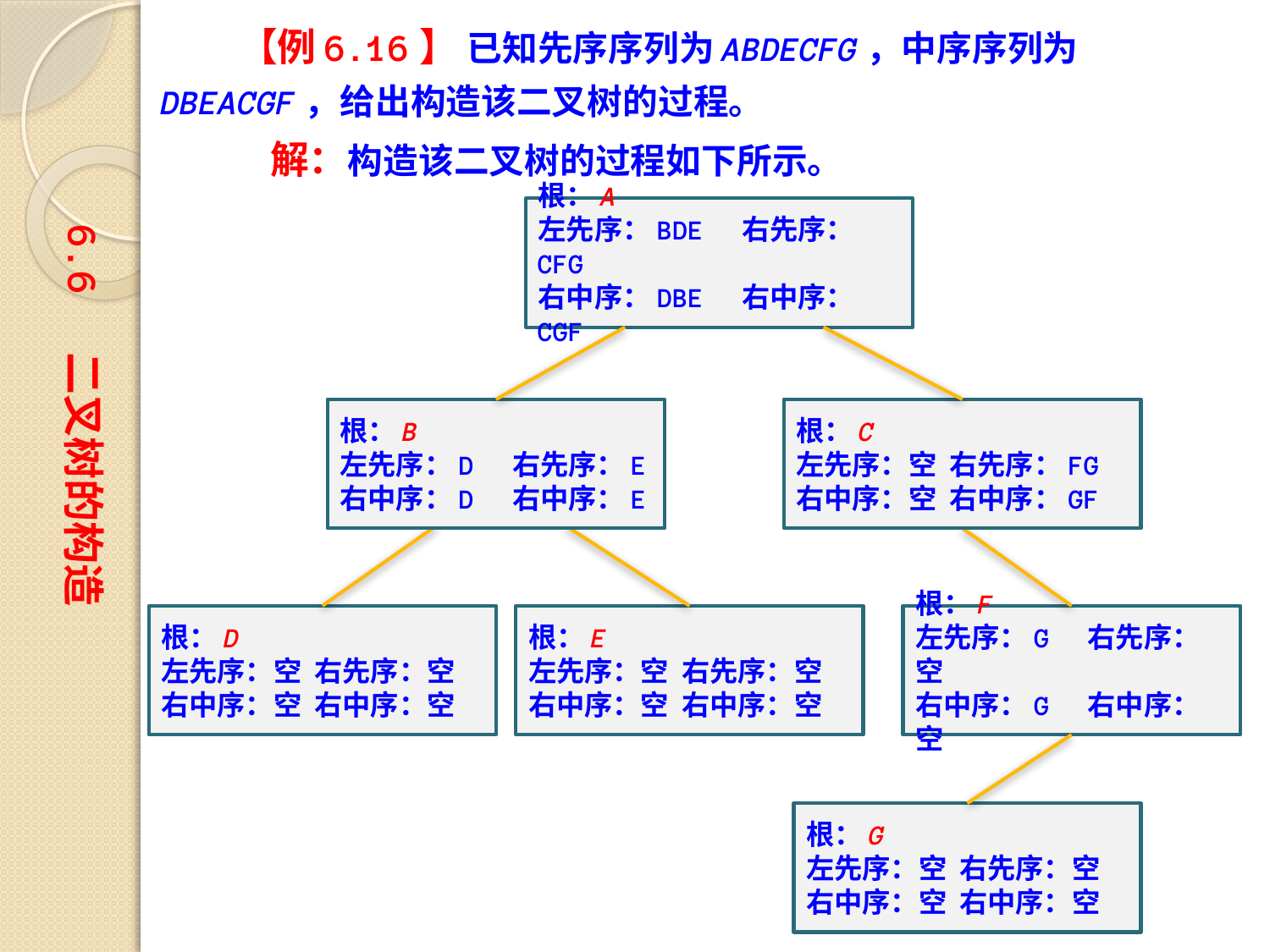

【例6.16】 已知先序序列为ABDECFG，中序序列为DBEACGF，给出构造该二叉树的过程。
解：构造该二叉树的过程如下所示。
根：A
左先序：BDE  右先序：CFG
右中序：DBE  右中序：CGF
6.6  二叉树的构造
根：B
左先序：D  右先序：E
右中序：D  右中序：E
根：C
左先序：空  右先序：FG
右中序：空  右中序：GF
根：D
左先序：空  右先序：空
右中序：空  右中序：空
根：E
左先序：空  右先序：空
右中序：空  右中序：空
根：F
左先序：G  右先序：空
右中序：G  右中序：空
根：G
左先序：空  右先序：空
右中序：空  右中序：空